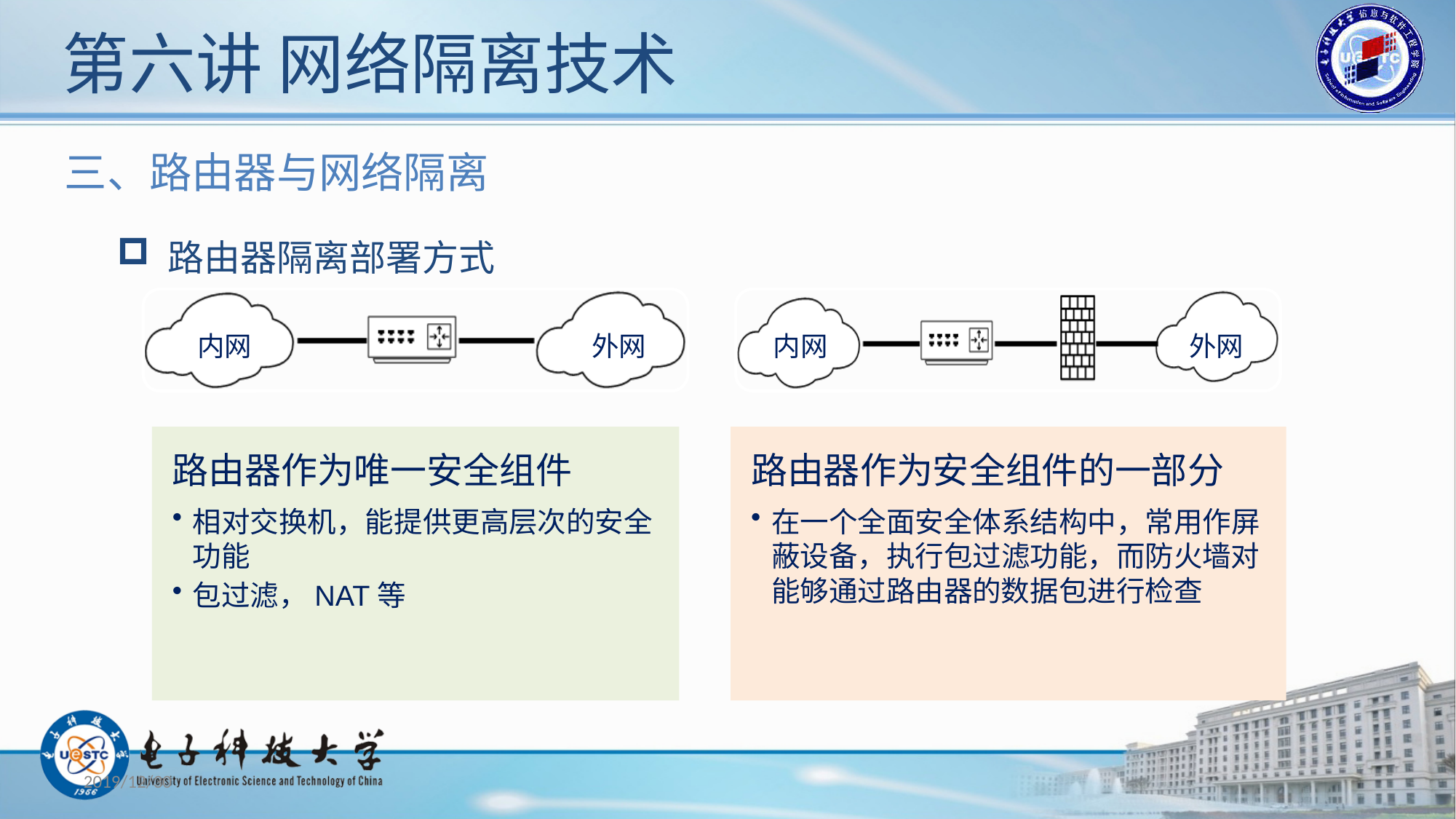

# 第六讲 网络隔离技术
三、路由器与网络隔离
 路由器隔离部署方式

路由器作为唯一安全组件
相对交换机，能提供更高层次的安全功能
包过滤，NAT等
路由器作为安全组件的一部分
在一个全面安全体系结构中，常用作屏蔽设备，执行包过滤功能，而防火墙对能够通过路由器的数据包进行检查
内网
外网
内网
外网
2019/12/30